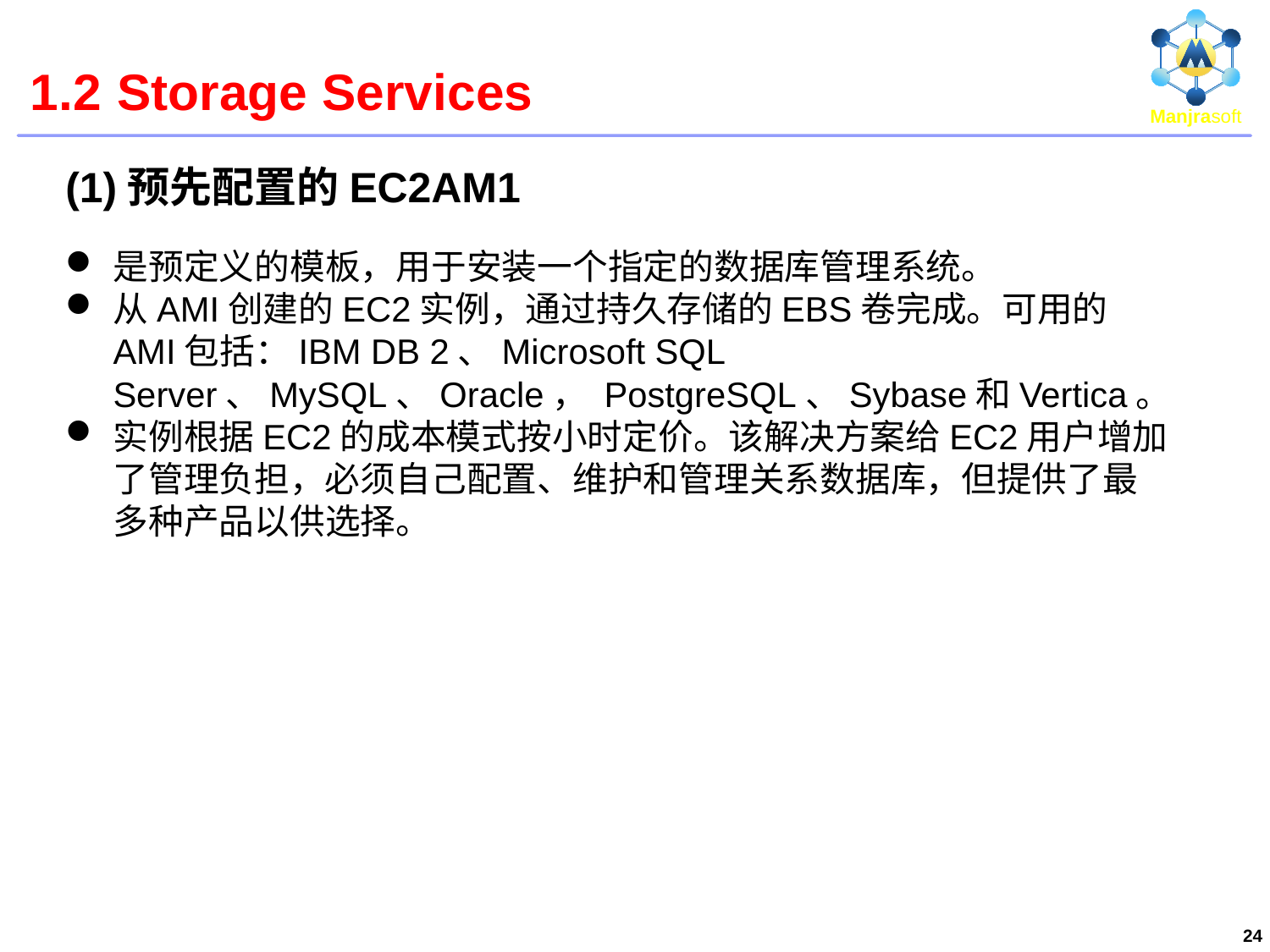

# 1.2 Storage Services
(1)预先配置的EC2AM1
是预定义的模板，用于安装一个指定的数据库管理系统。
从AMI创建的EC2实例，通过持久存储的EBS卷完成。可用的AMI包括：IBM DB 2、Microsoft SQL Server、MySQL、Oracle， PostgreSQL、Sybase和Vertica。
实例根据EC2的成本模式按小时定价。该解决方案给EC2用户增加了管理负担，必须自己配置、维护和管理关系数据库，但提供了最多种产品以供选择。
24